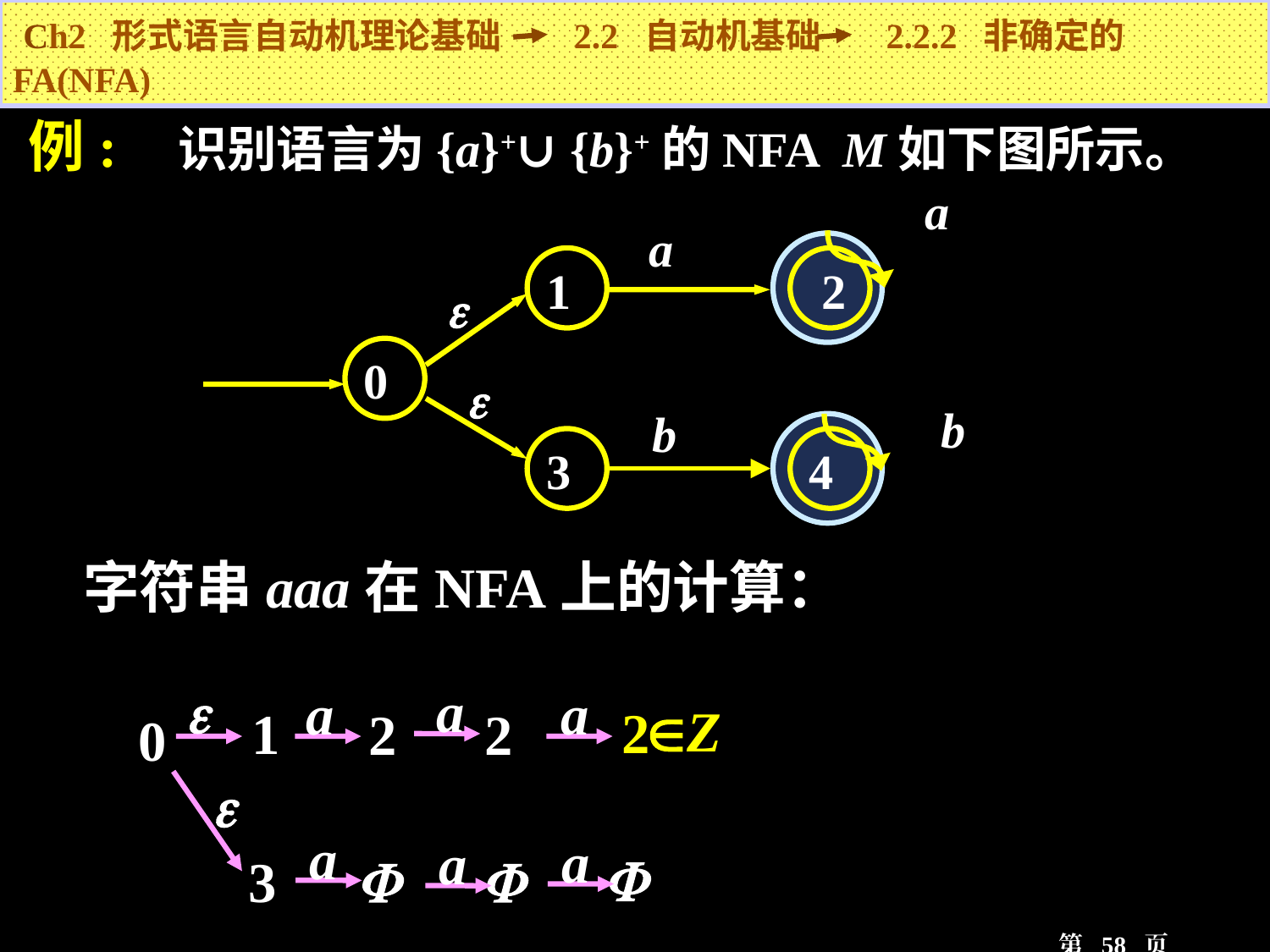

Ch2  形式语言自动机理论基础        2.2  自动机基础       2.2.2  非确定的FA(NFA)

例:    识别语言为{a}+∪ {b}+的NFA  M如下图所示。
a

a

1

 2

ε

0

ε

b

b

3

4

字符串aaa在NFA上的计算：
ε

a

a

a

∈Z
2
 1
2
 2
0
ε

a

a

a

 Φ
 Φ
 Φ
 3